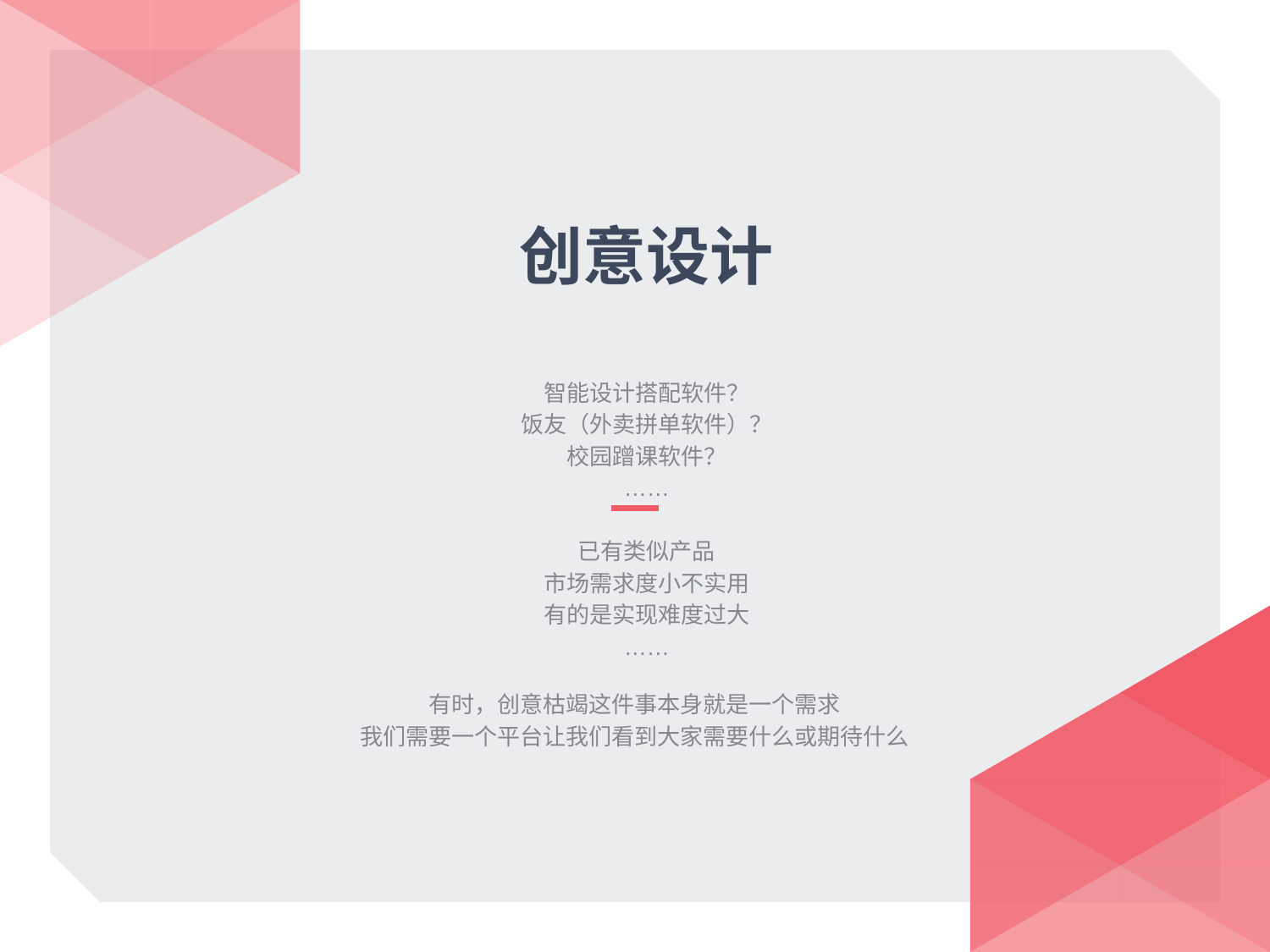

# 创意设计
智能设计搭配软件？
饭友（外卖拼单软件）？
校园蹭课软件？
……

已有类似产品
市场需求度小不实用
有的是实现难度过大
……
有时，创意枯竭这件事本身就是一个需求
我们需要一个平台让我们看到大家需要什么或期待什么